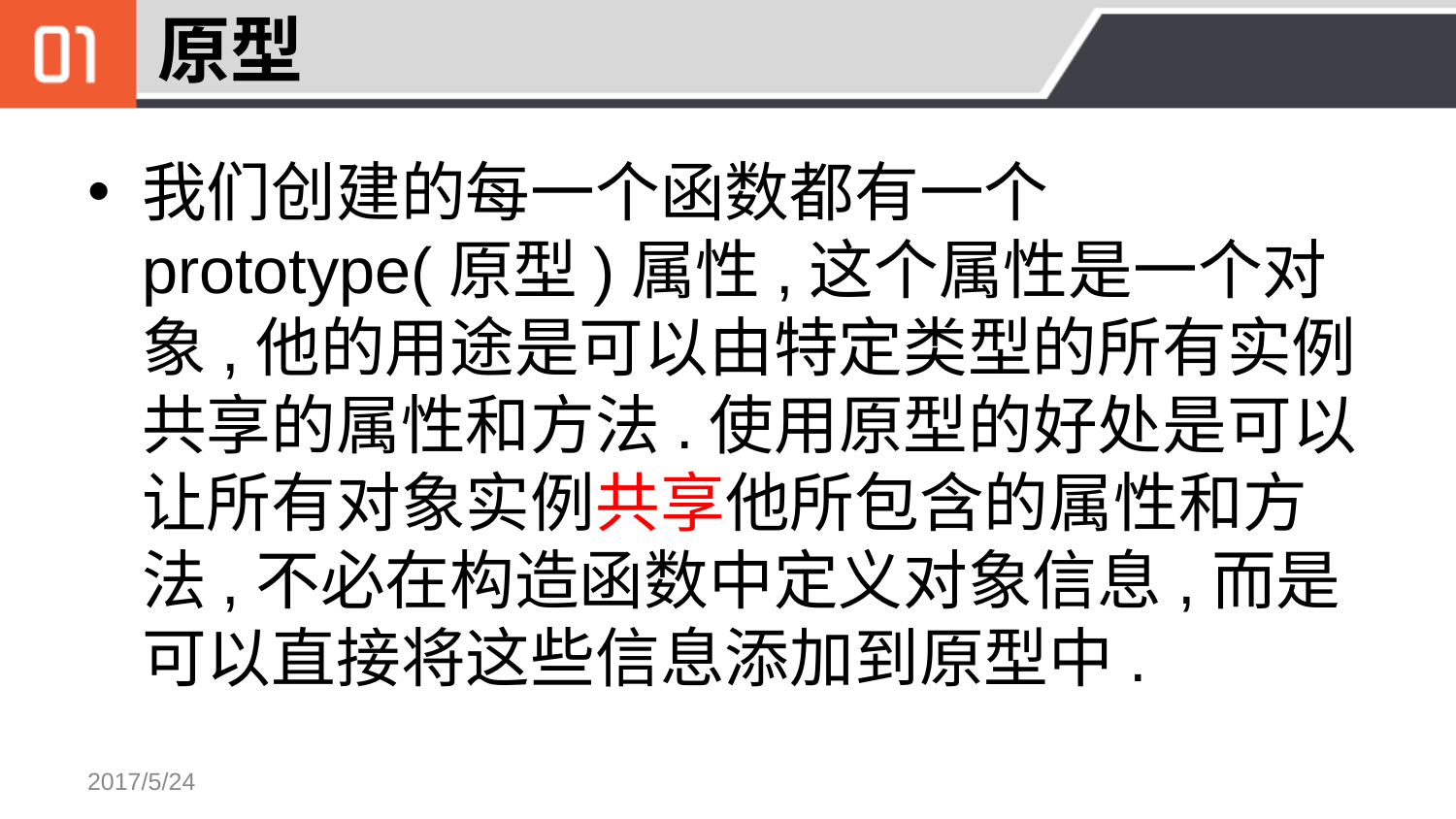

# 原型
我们创建的每一个函数都有一个prototype(原型)属性,这个属性是一个对象,他的用途是可以由特定类型的所有实例共享的属性和方法.使用原型的好处是可以让所有对象实例共享他所包含的属性和方法,不必在构造函数中定义对象信息,而是可以直接将这些信息添加到原型中.
2017/5/24